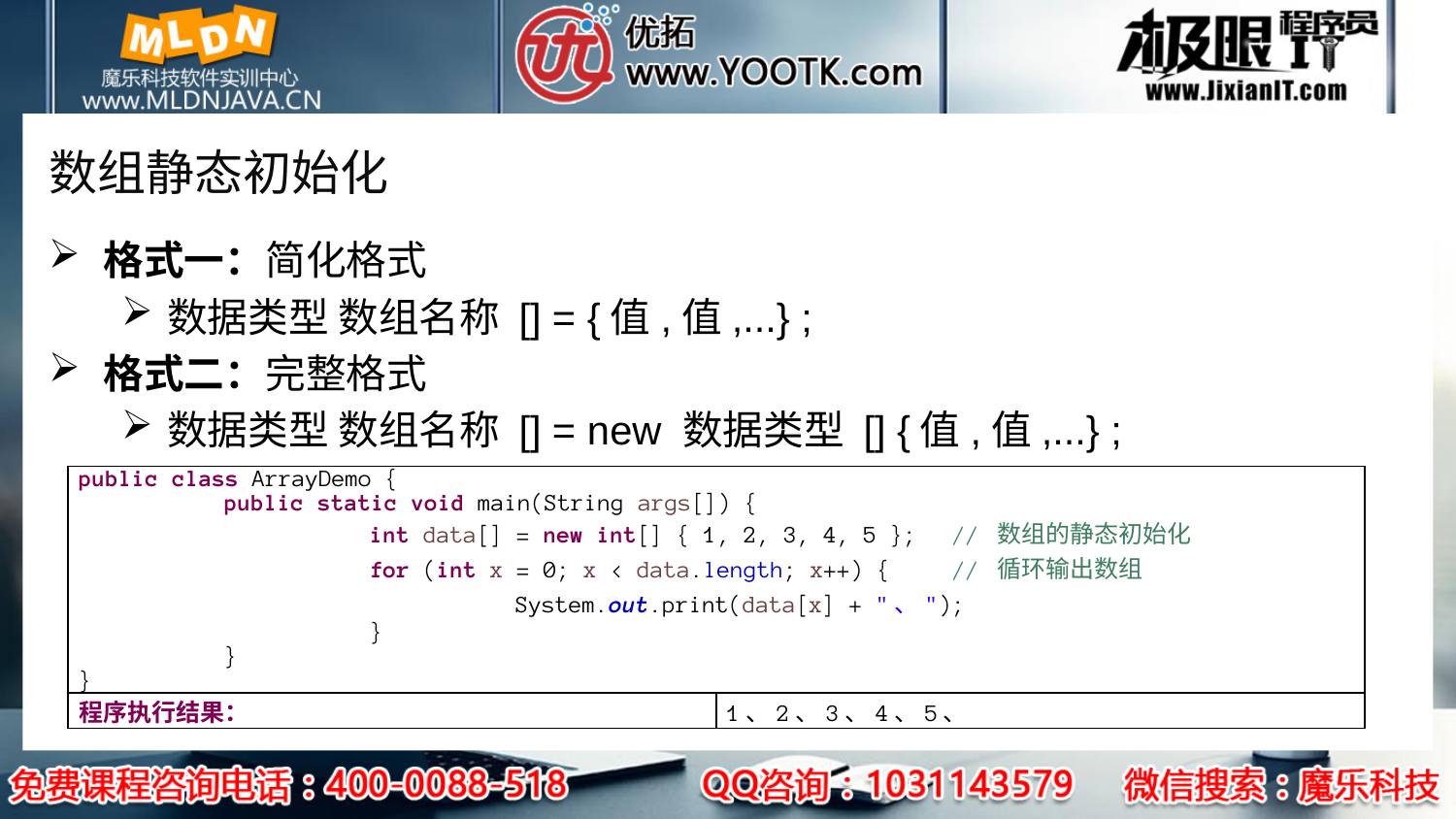

# 数组静态初始化
格式一：简化格式
数据类型 数组名称 [] = {值,值,...} ;
格式二：完整格式
数据类型 数组名称 [] = new 数据类型 [] {值,值,...} ;
| public class ArrayDemo { public static void main(String args[]) { int data[] = new int[] { 1, 2, 3, 4, 5 }; // 数组的静态初始化 for (int x = 0; x < data.length; x++) { // 循环输出数组 System.out.print(data[x] + "、"); } } } |  |
| --- | --- |
| 程序执行结果： | 1、2、3、4、5、 |